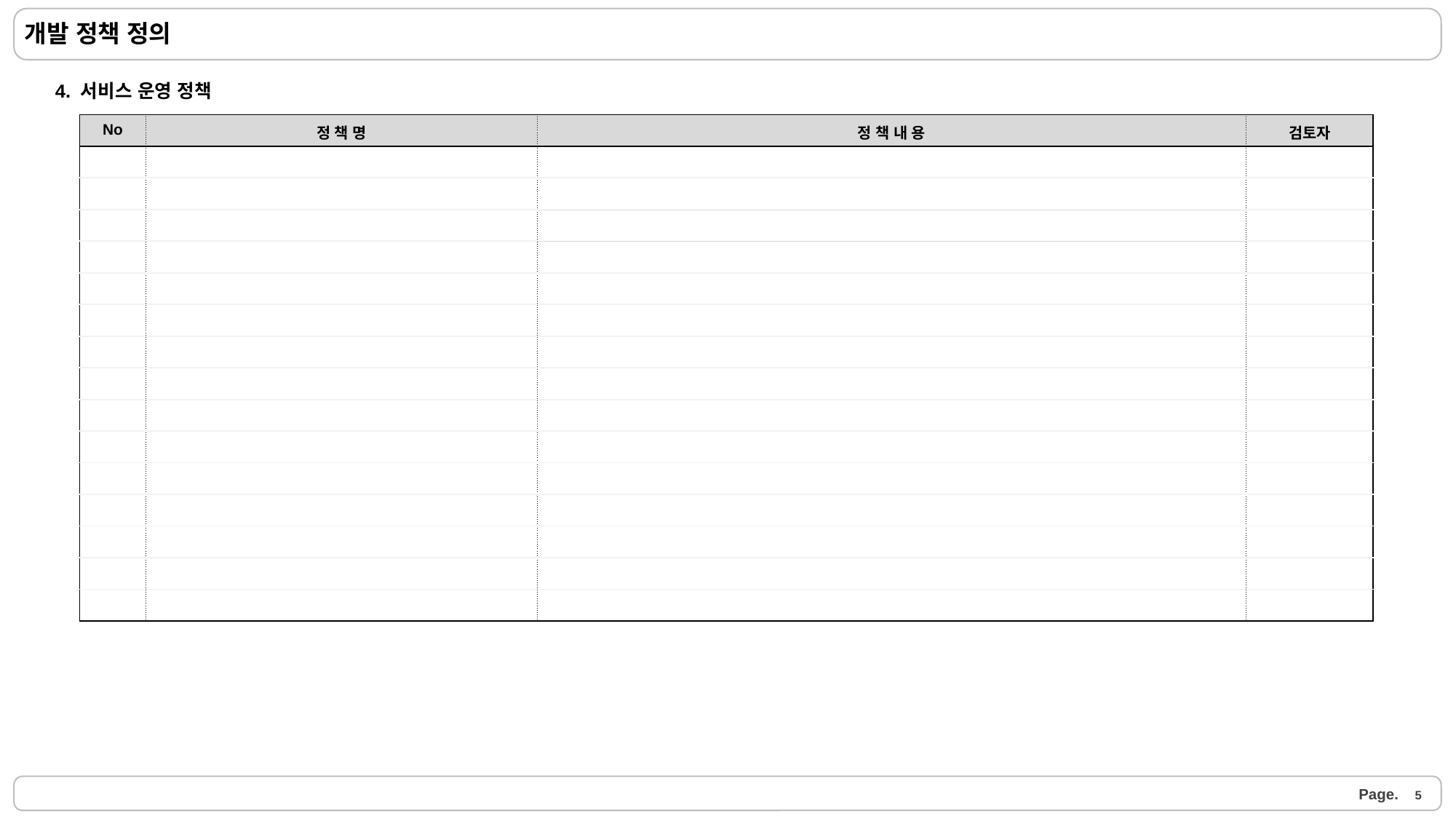

개발 정책 정의
4. 서비스 운영 정책
| No | 정 책 명 | 정 책 내 용 | 검토자 |
| --- | --- | --- | --- |
|  |  |  |  |
|  |  |  |  |
|  |  |  |  |
|  |  |  |  |
|  |  |  |  |
|  |  |  |  |
|  |  |  |  |
|  |  |  |  |
|  |  |  |  |
|  |  |  |  |
|  |  |  |  |
|  |  |  |  |
|  |  |  |  |
|  |  |  |  |
|  |  |  |  |
5